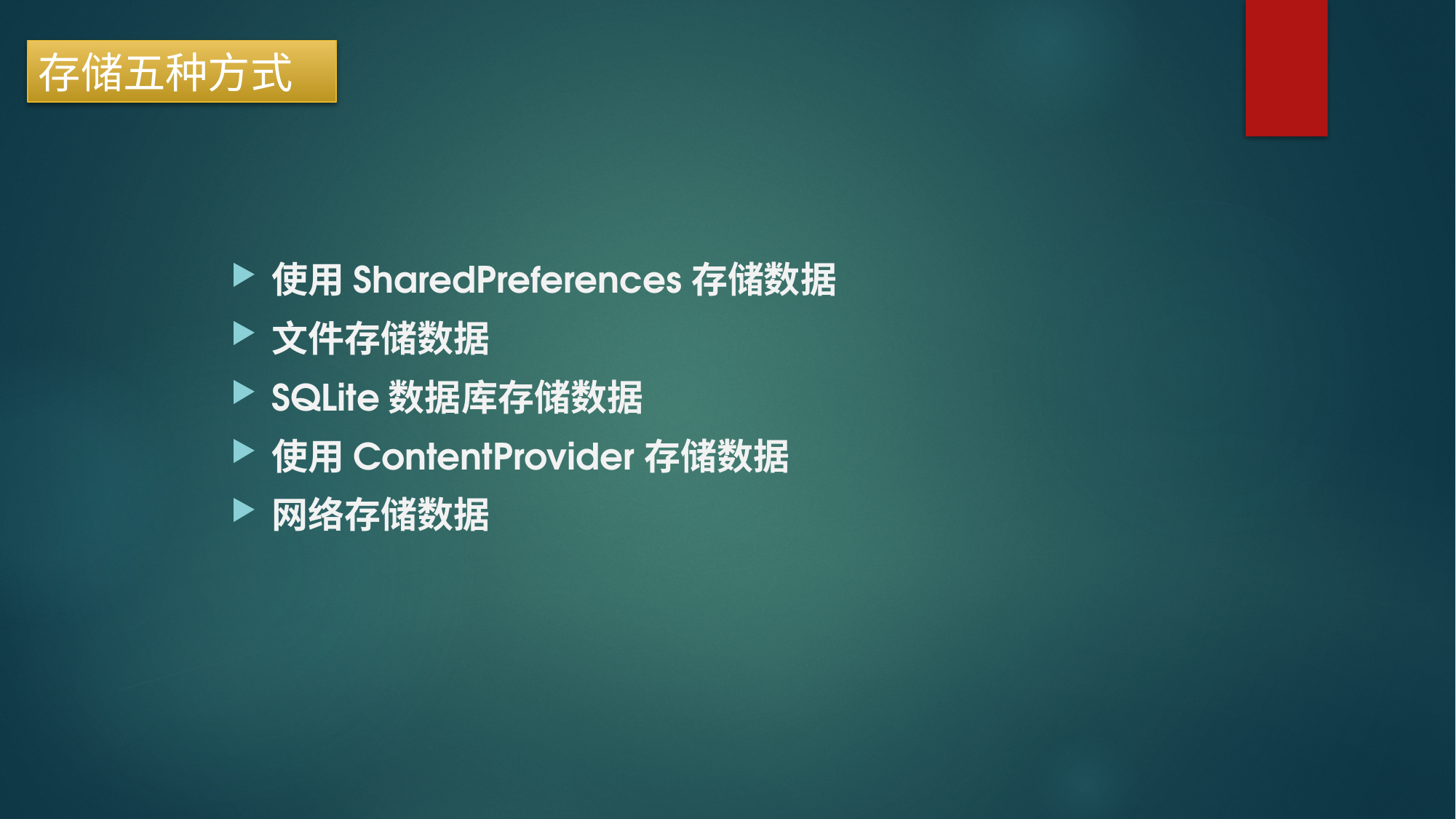

存储五种方式
使用SharedPreferences存储数据
文件存储数据
SQLite数据库存储数据
使用ContentProvider存储数据
网络存储数据